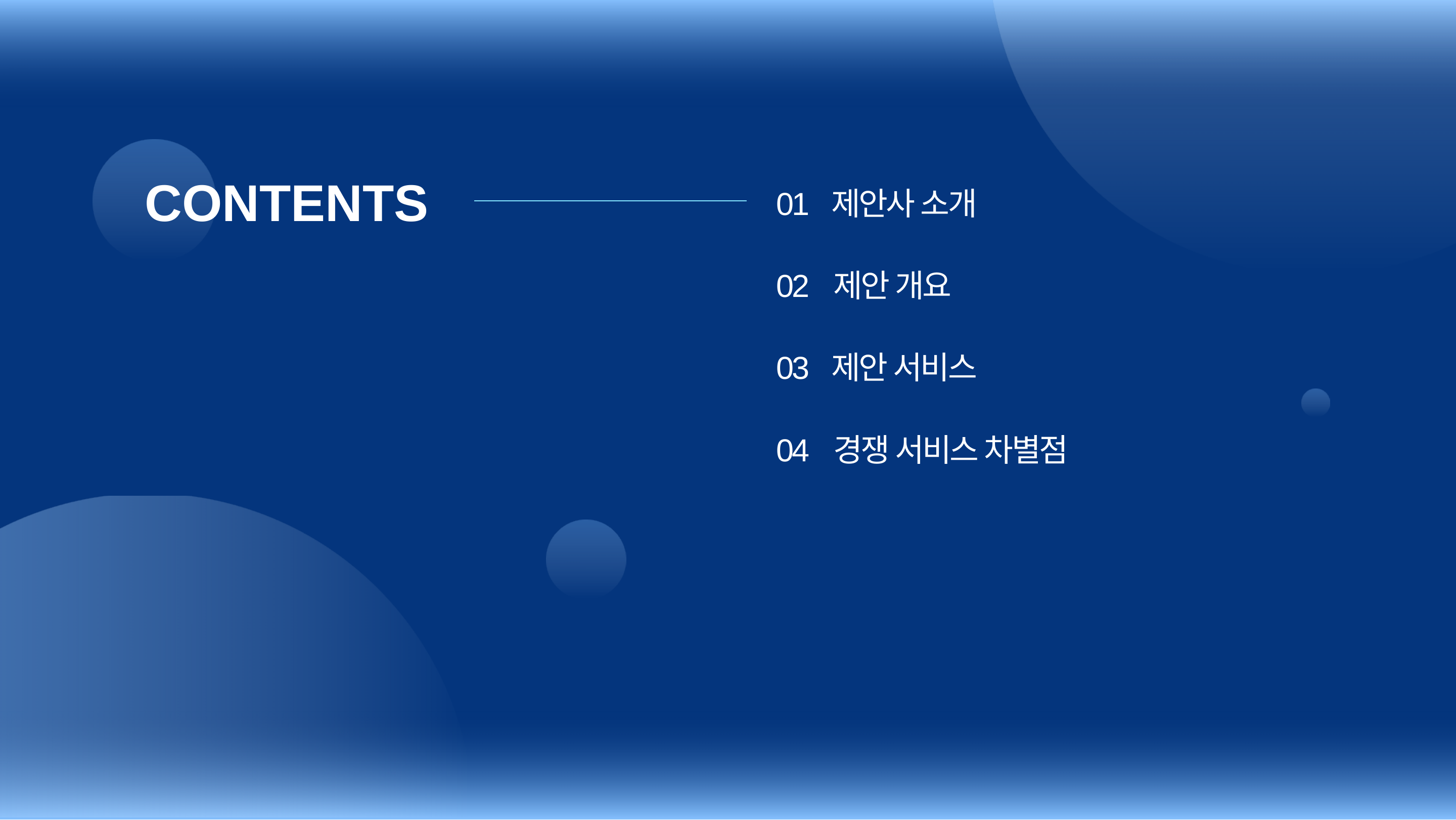

CONTENTS
01  제안사 소개
02  제안 개요
03  제안 서비스
04  경쟁 서비스 차별점